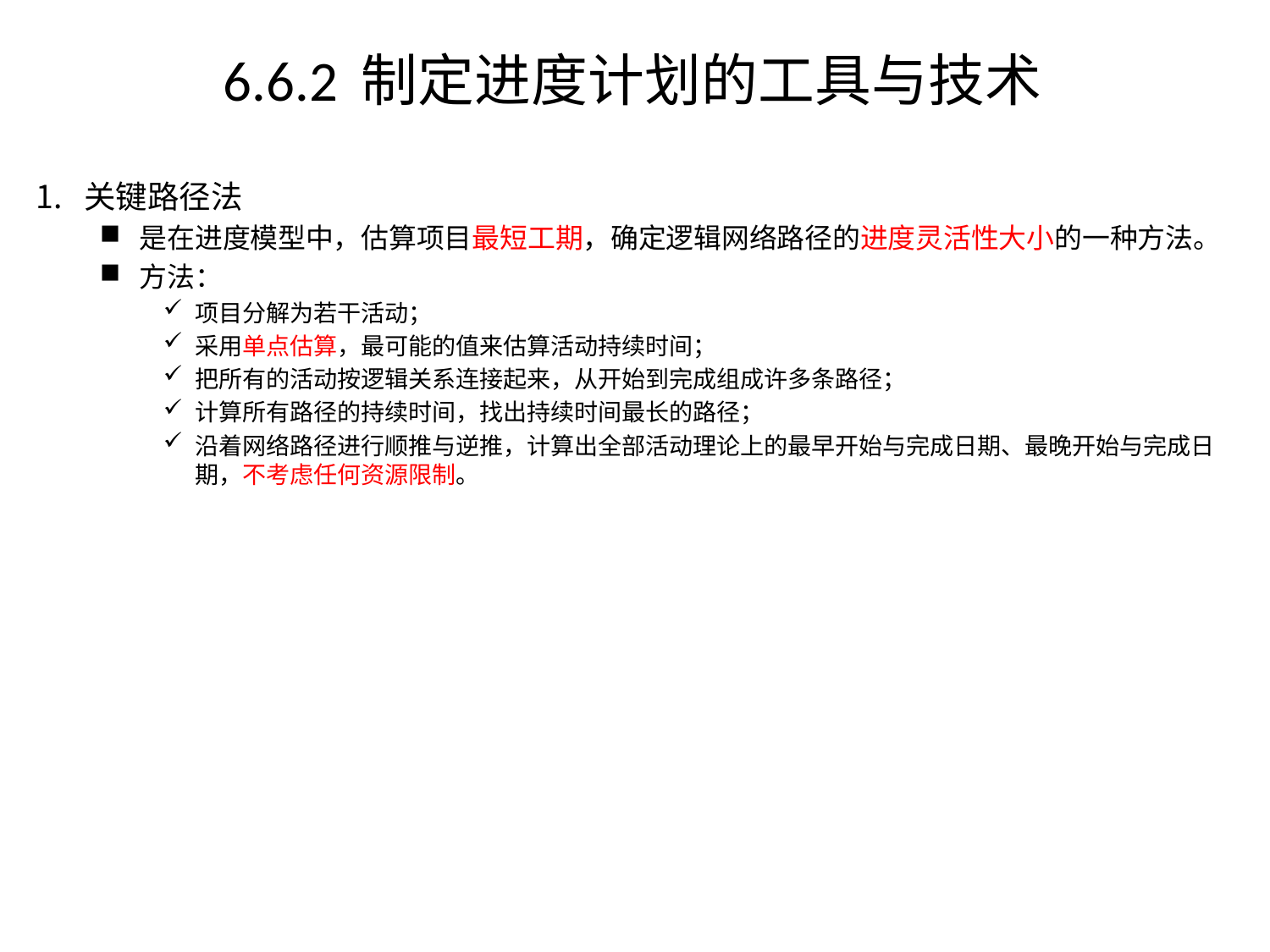

# 6.6.2 制定进度计划的工具与技术
关键路径法
是在进度模型中，估算项目最短工期，确定逻辑网络路径的进度灵活性大小的一种方法。
方法：
项目分解为若干活动；
采用单点估算，最可能的值来估算活动持续时间；
把所有的活动按逻辑关系连接起来，从开始到完成组成许多条路径；
计算所有路径的持续时间，找出持续时间最长的路径；
沿着网络路径进行顺推与逆推，计算出全部活动理论上的最早开始与完成日期、最晚开始与完成日期，不考虑任何资源限制。